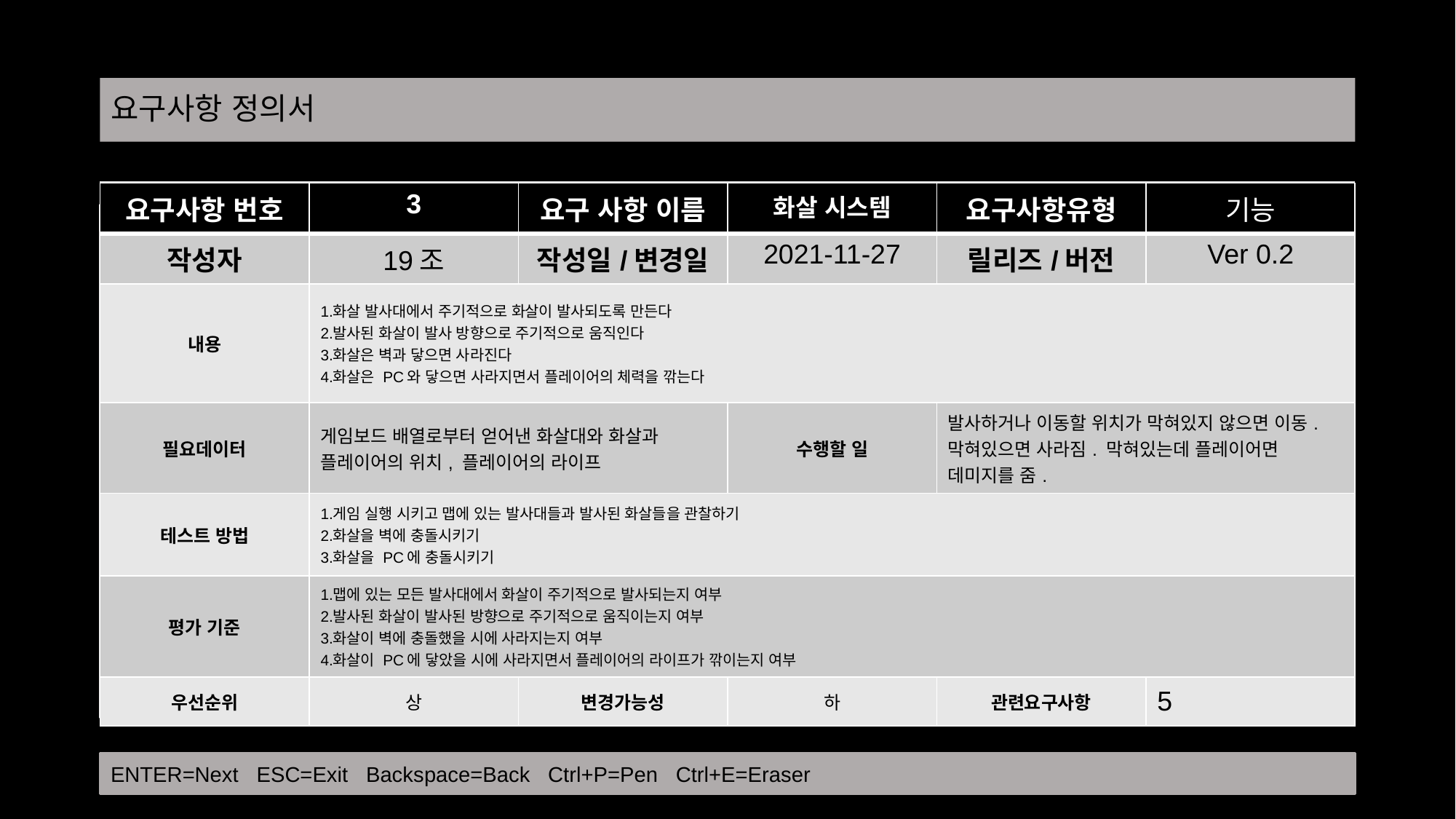

# 요구사항 정의서
| 요구사항 번호 | 3 | 요구 사항 이름 | 화살 시스템 | 요구사항유형 | 기능 |
| --- | --- | --- | --- | --- | --- |
| 작성자 | 19조 | 작성일/변경일 | 2021-11-27 | 릴리즈/버전 | Ver 0.2 |
| 내용 | 화살 발사대에서 주기적으로 화살이 발사되도록 만든다 발사된 화살이 발사 방향으로 주기적으로 움직인다 화살은 벽과 닿으면 사라진다 화살은 PC와 닿으면 사라지면서 플레이어의 체력을 깎는다 |  |  |  |  |
| 필요데이터 | 게임보드 배열로부터 얻어낸 화살대와 화살과 플레이어의 위치, 플레이어의 라이프 |  | 수행할 일 | 발사하거나 이동할 위치가 막혀있지 않으면 이동. 막혀있으면 사라짐. 막혀있는데 플레이어면 데미지를 줌. |  |
| 테스트 방법 | 게임 실행 시키고 맵에 있는 발사대들과 발사된 화살들을 관찰하기 화살을 벽에 충돌시키기 화살을 PC에 충돌시키기 |  |  |  |  |
| 평가 기준 | 맵에 있는 모든 발사대에서 화살이 주기적으로 발사되는지 여부 발사된 화살이 발사된 방향으로 주기적으로 움직이는지 여부 화살이 벽에 충돌했을 시에 사라지는지 여부 화살이 PC에 닿았을 시에 사라지면서 플레이어의 라이프가 깎이는지 여부 |  |  |  |  |
| 우선순위 | 상 | 변경가능성 | 하 | 관련요구사항 | 5 |